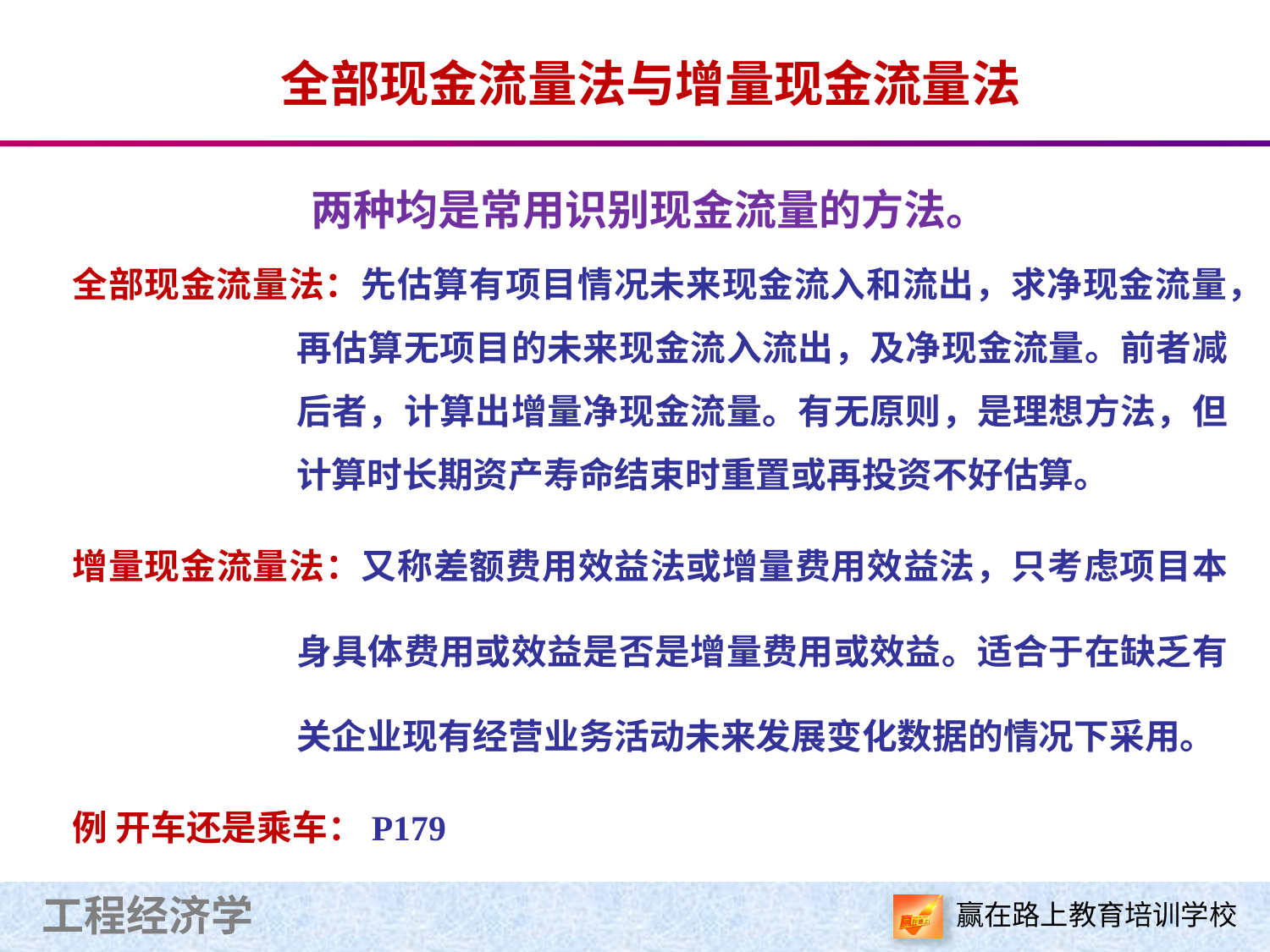

# 全部现金流量法与增量现金流量法
两种均是常用识别现金流量的方法。
全部现金流量法：先估算有项目情况未来现金流入和流出，求净现金流量，再估算无项目的未来现金流入流出，及净现金流量。前者减后者，计算出增量净现金流量。有无原则，是理想方法，但计算时长期资产寿命结束时重置或再投资不好估算。
增量现金流量法：又称差额费用效益法或增量费用效益法，只考虑项目本身具体费用或效益是否是增量费用或效益。适合于在缺乏有关企业现有经营业务活动未来发展变化数据的情况下采用。
例 开车还是乘车：P179